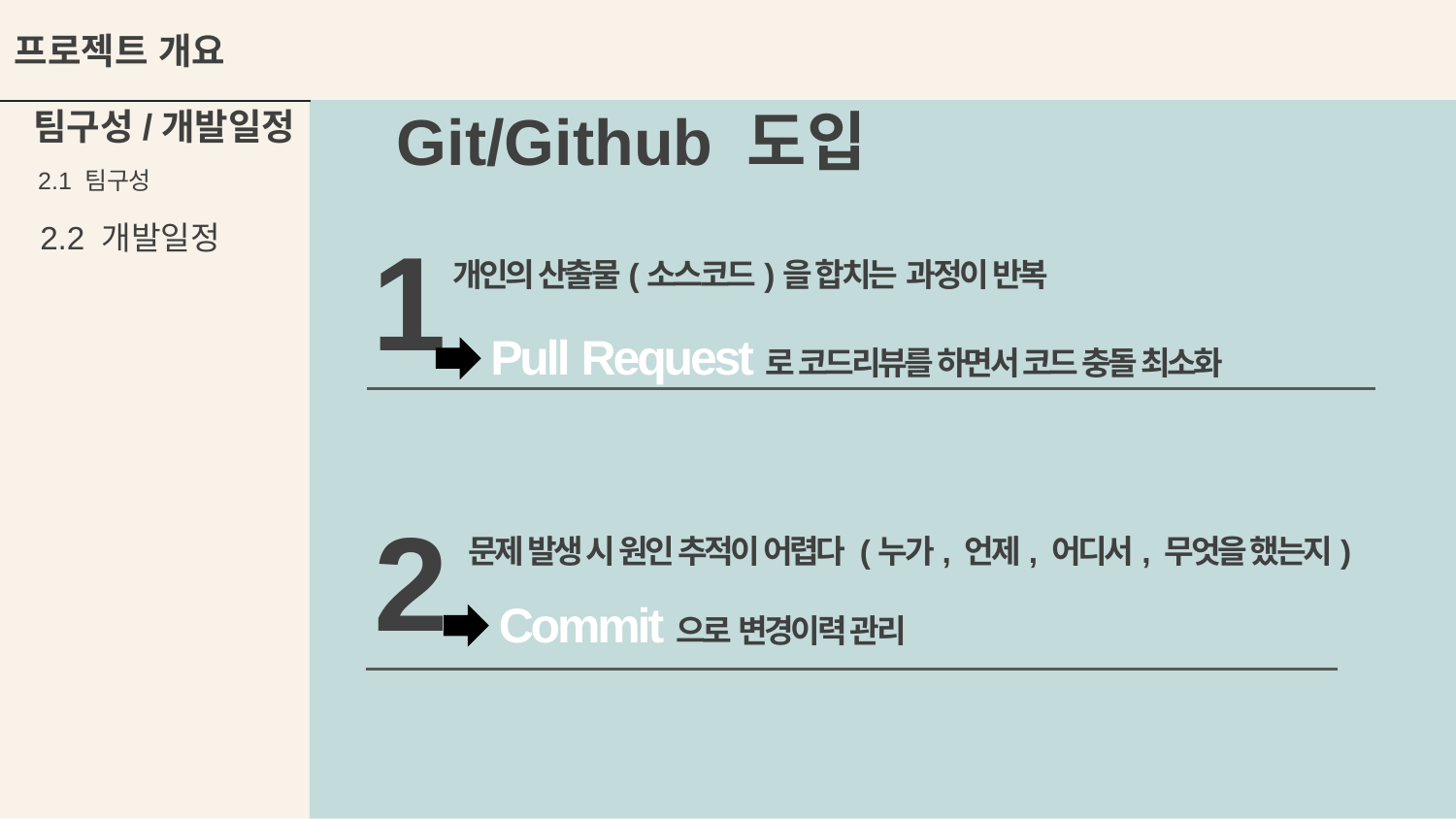

프로젝트 개요
Git/Github 도입
팀구성/개발일정
2.1 팀구성
2.2 개발일정
1
개인의 산출물(소스코드)을 합치는  과정이 반복
Pull Request로 코드리뷰를 하면서 코드 충돌 최소화

2
문제 발생 시 원인 추적이 어렵다 (누가, 언제, 어디서, 무엇을 했는지)
Commit으로 변경이력 관리